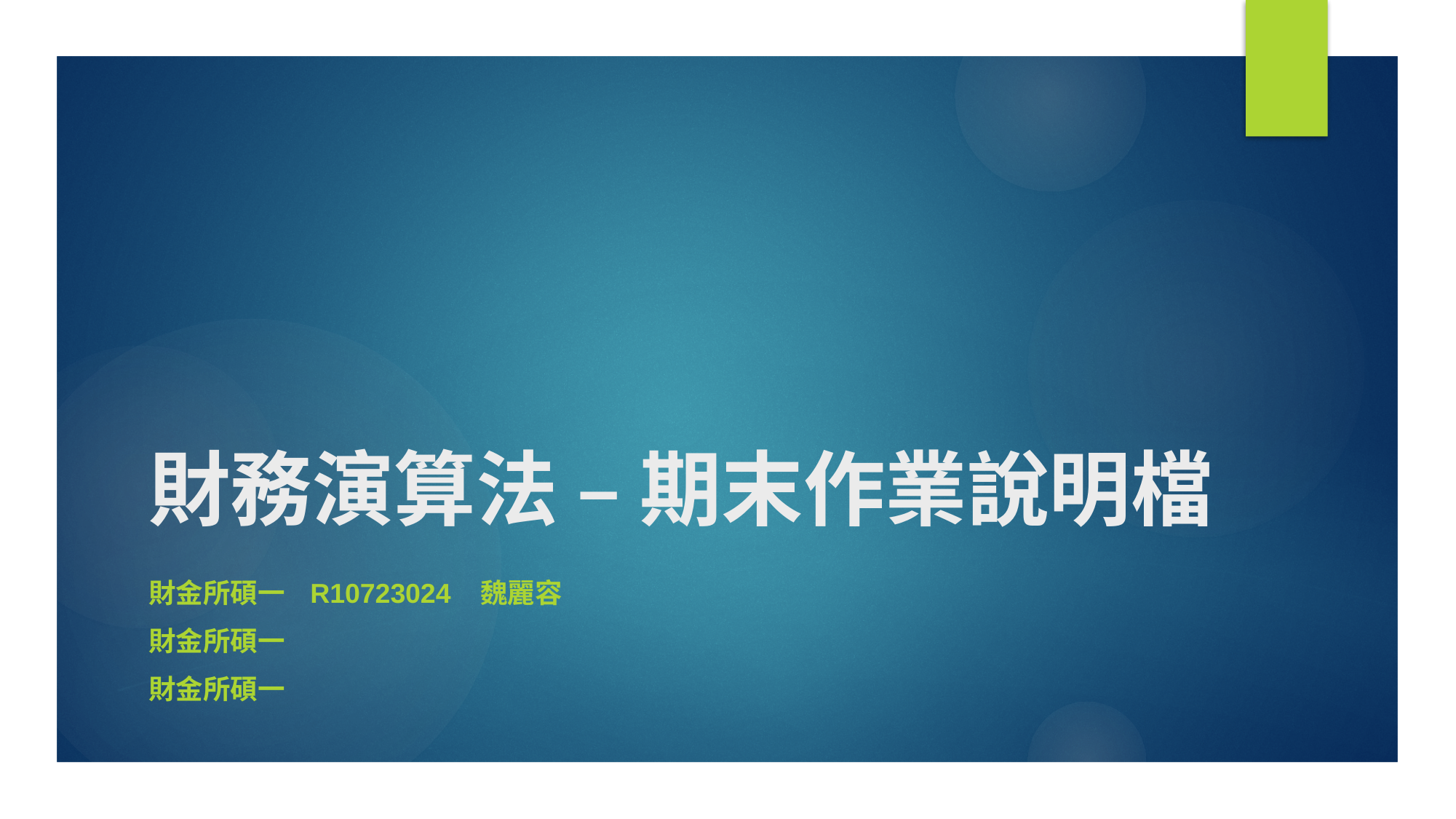

# 財務演算法 – 期末作業說明檔
財金所碩一   r10723024   魏麗容
財金所碩一
財金所碩一